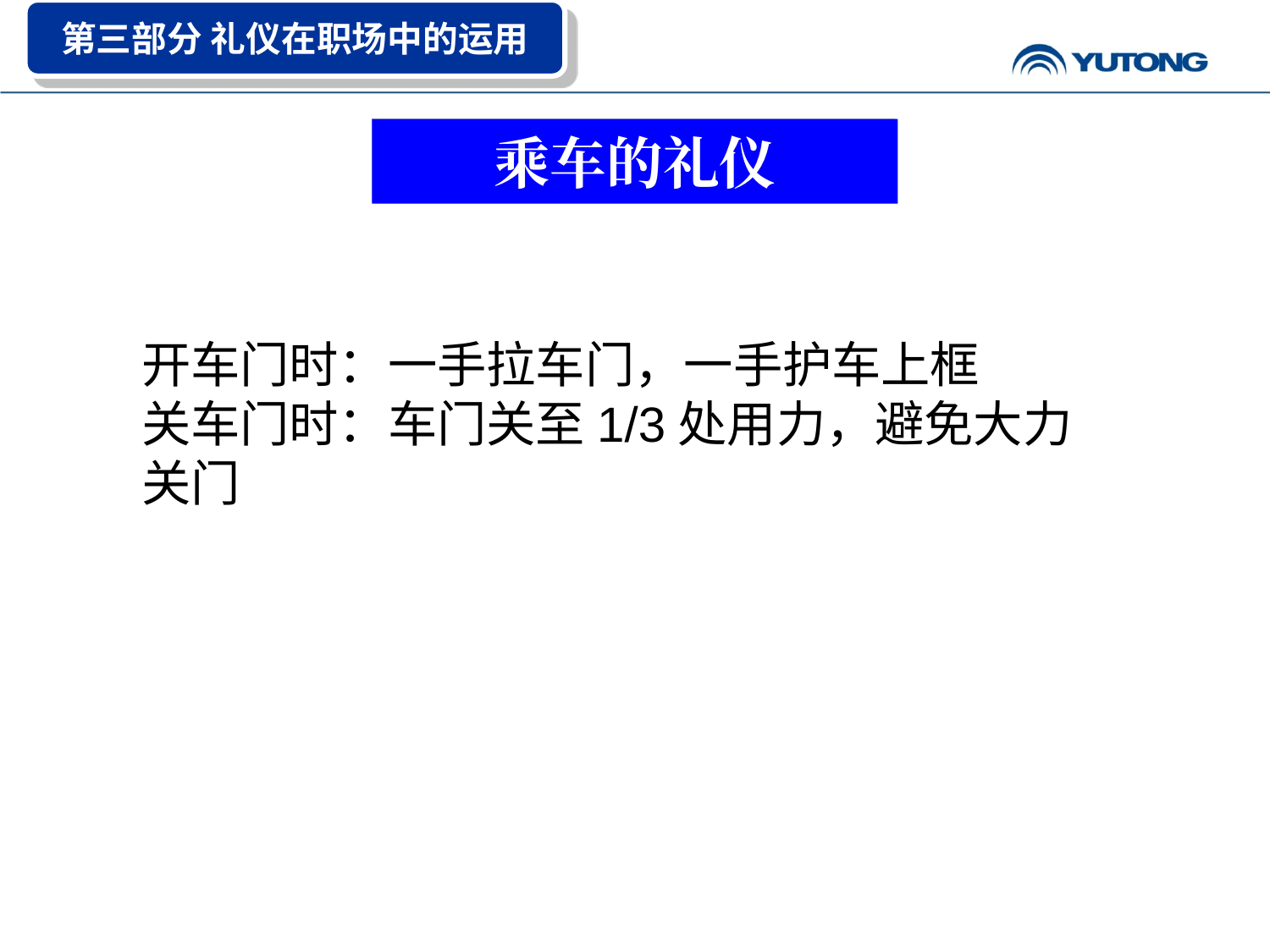

第三部分 礼仪在职场中的运用
乘车的礼仪
开车门时：一手拉车门，一手护车上框
关车门时：车门关至1/3处用力，避免大力关门